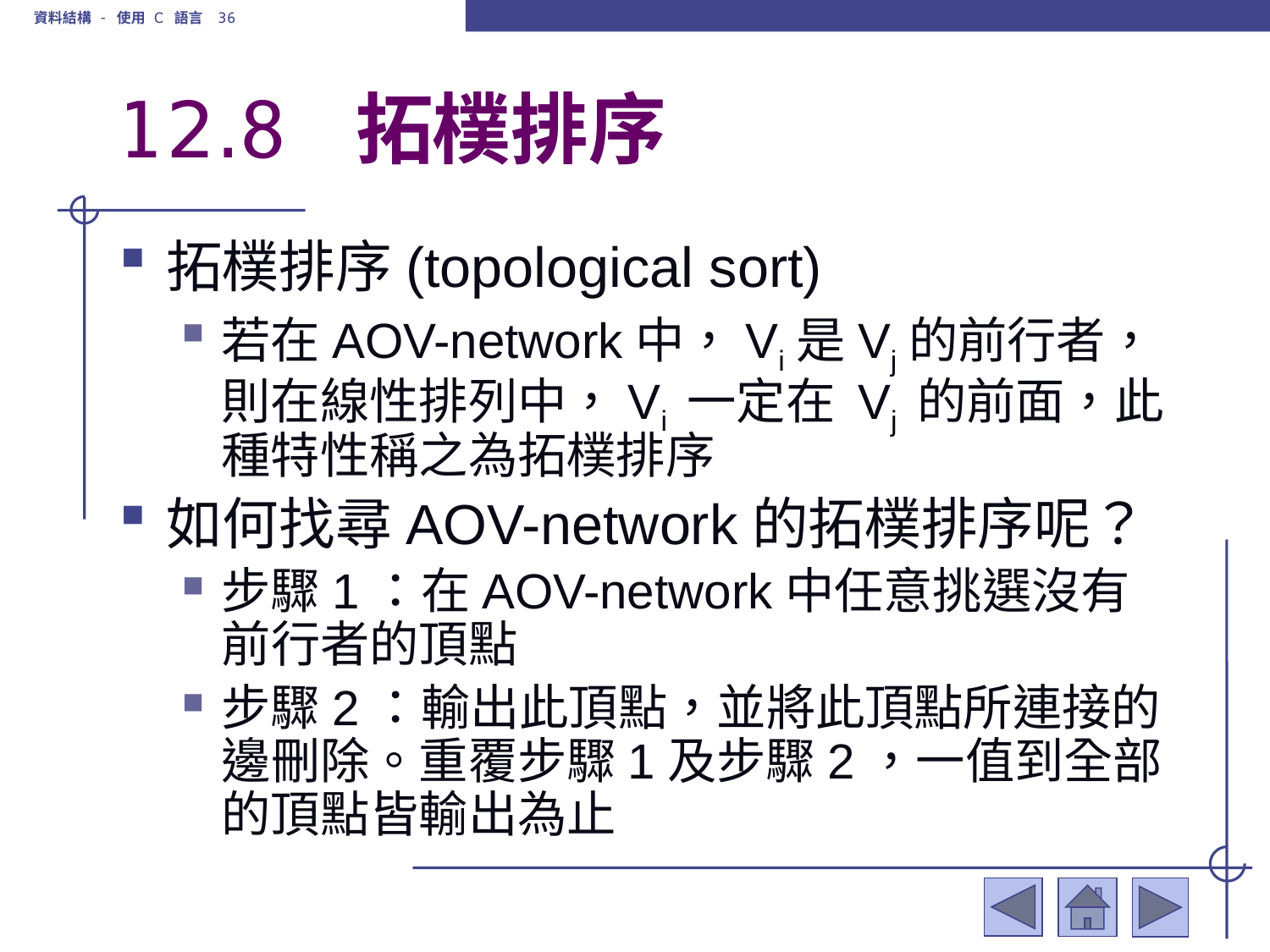

資料結構 - 使用 C 語言   36
# 12.8  拓樸排序
拓樸排序(topological sort)
若在AOV-network中，Vi是Vj的前行者，則在線性排列中，Vi 一定在 Vj 的前面，此種特性稱之為拓樸排序
如何找尋AOV-network的拓樸排序呢？
步驟1：在AOV-network中任意挑選沒有前行者的頂點
步驟2：輸出此頂點，並將此頂點所連接的邊刪除。重覆步驟1及步驟2，一值到全部的頂點皆輸出為止